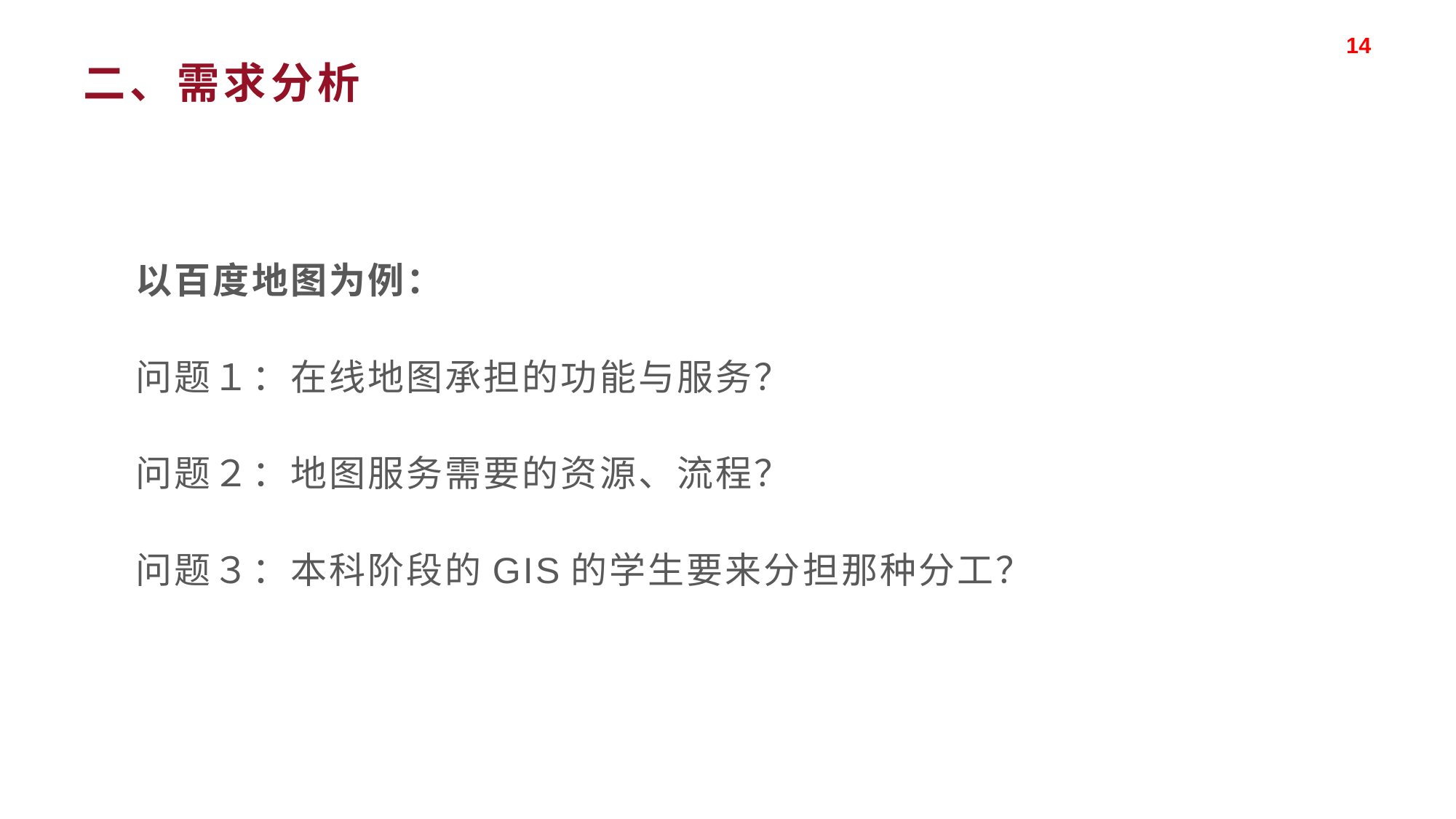

# 二、需求分析
以百度地图为例：
问题１：在线地图承担的功能与服务？
问题２：地图服务需要的资源、流程？
问题３：本科阶段的GIS的学生要来分担那种分工？